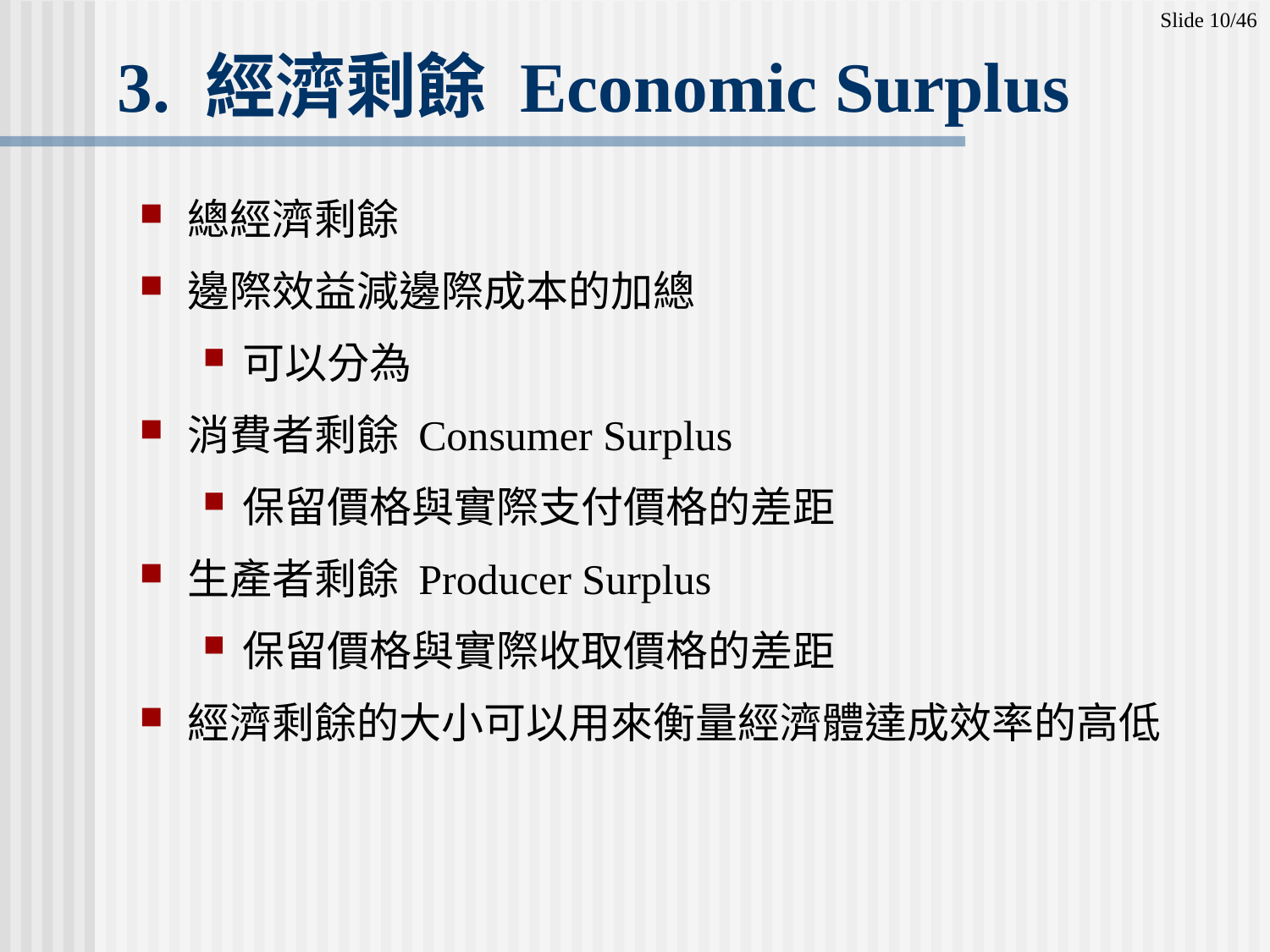

Slide 10/46
# 3. 經濟剩餘 Economic Surplus
總經濟剩餘
邊際效益減邊際成本的加總
可以分為
消費者剩餘 Consumer Surplus
保留價格與實際支付價格的差距
生產者剩餘 Producer Surplus
保留價格與實際收取價格的差距
經濟剩餘的大小可以用來衡量經濟體達成效率的高低